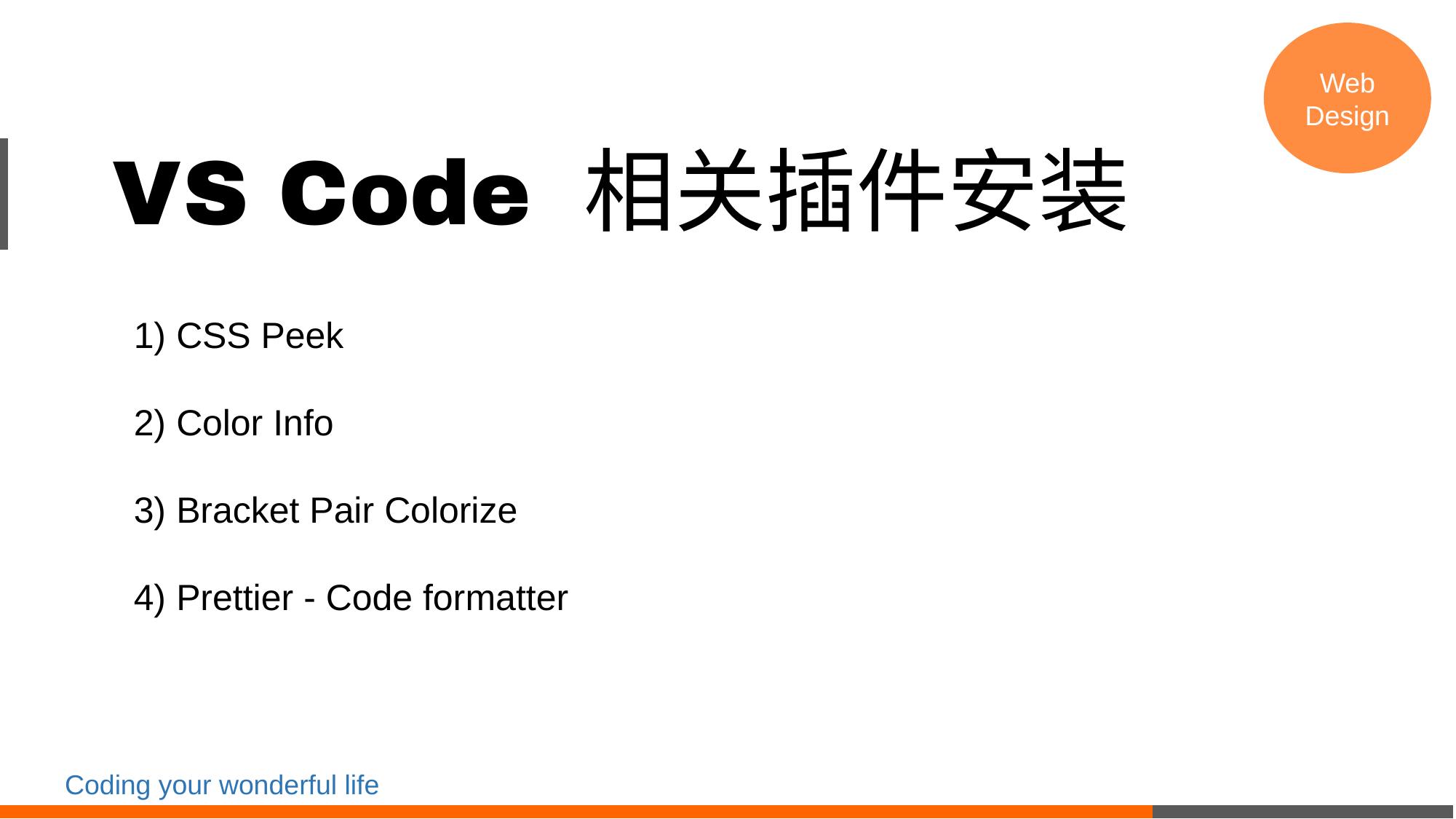

Web Design
# VS Code 相关插件安装

1) CSS Peek

2) Color Info

3) Bracket Pair Colorize

4) Prettier - Code formatter
Coding your wonderful life